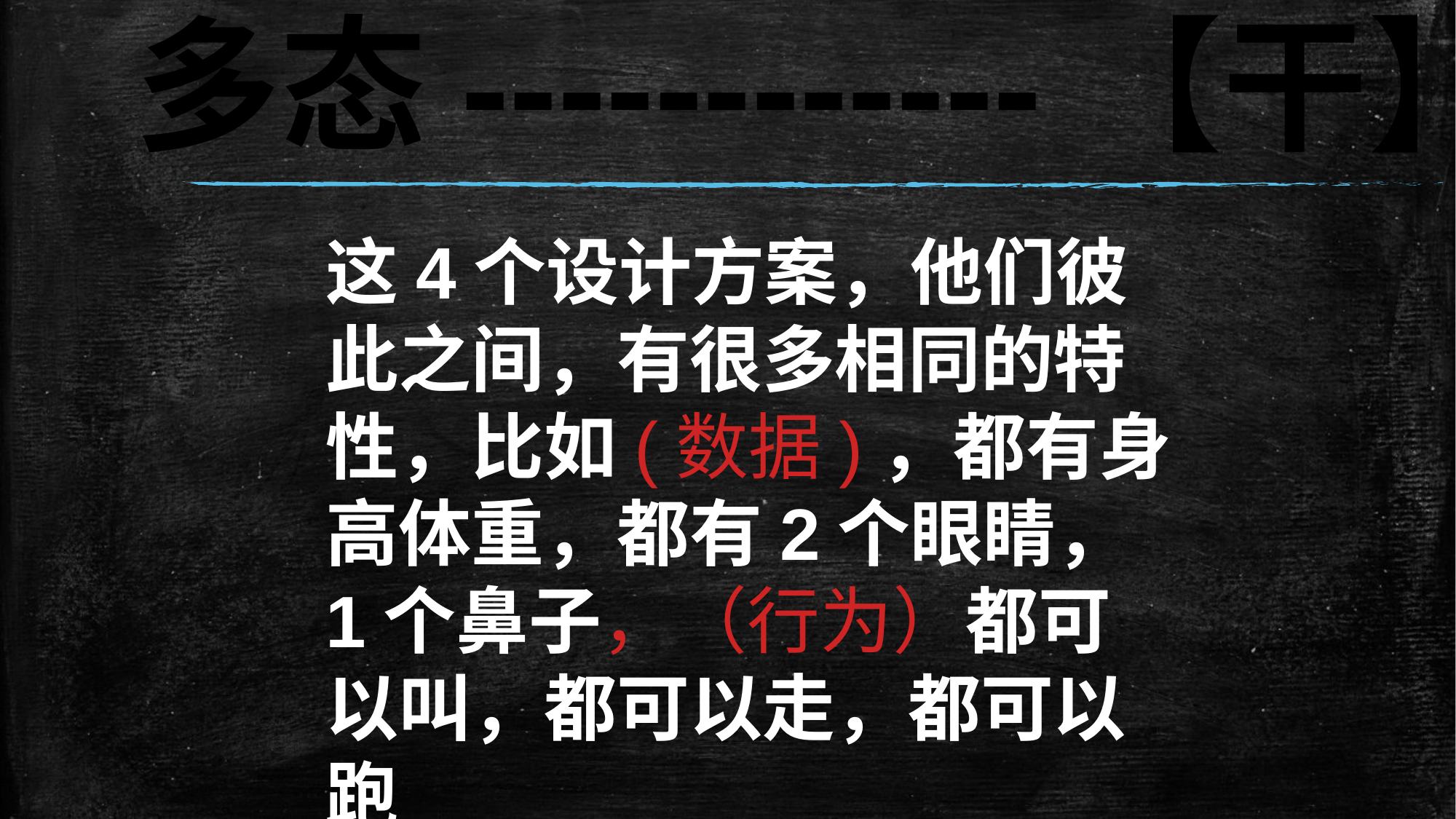

多态------------【干】
这4个设计方案，他们彼此之间，有很多相同的特性，比如(数据)，都有身高体重，都有2个眼睛，1个鼻子，（行为）都可以叫，都可以走，都可以跑